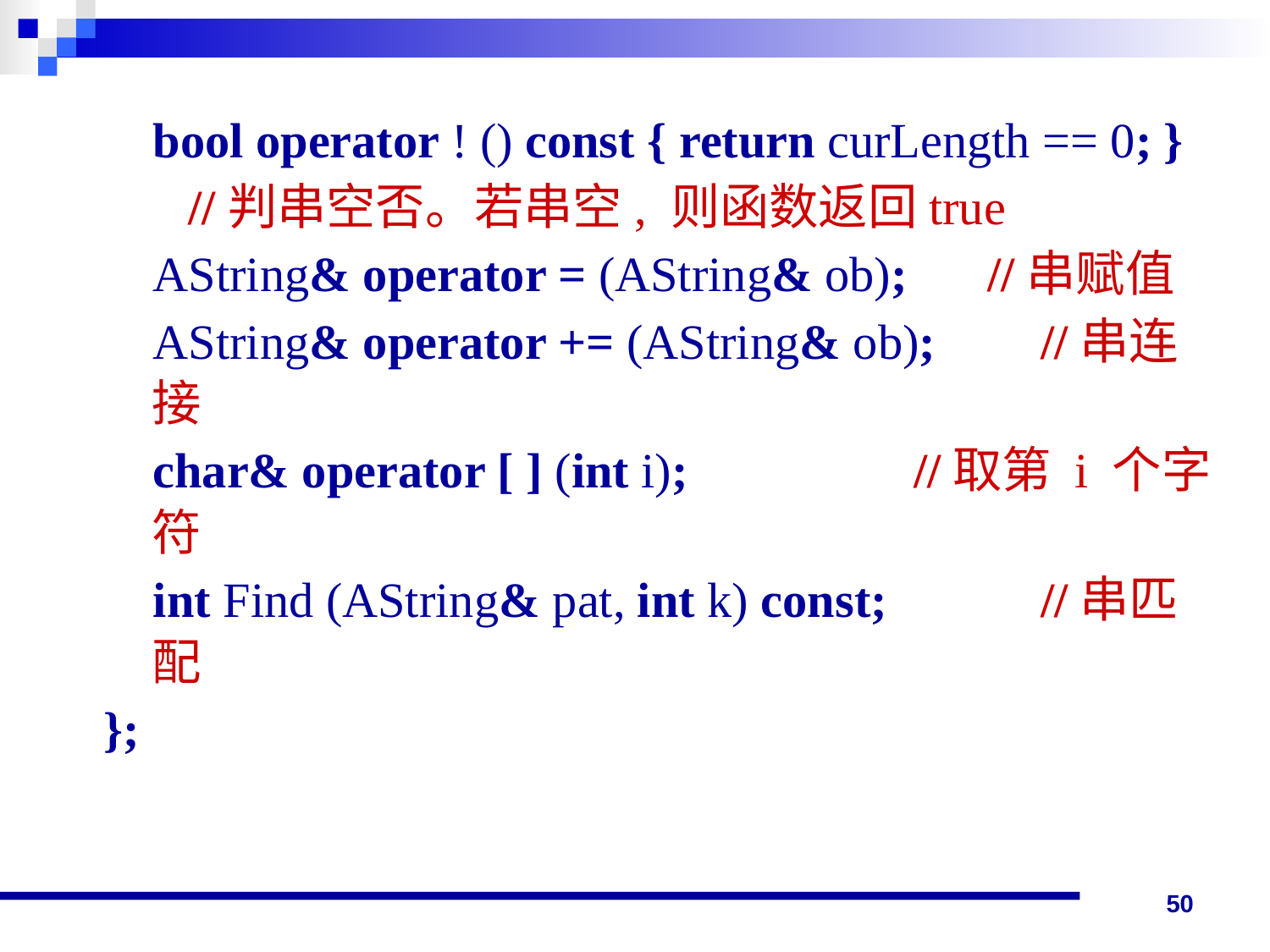

bool operator ! () const { return curLength == 0; }
	   //判串空否。若串空, 则函数返回true
    AString& operator = (AString& ob);      //串赋值
    AString& operator += (AString& ob);	//串连接
    char& operator [ ] (int i);		//取第 i 个字符
    int Find (AString& pat, int k) const;     	//串匹配
};
50